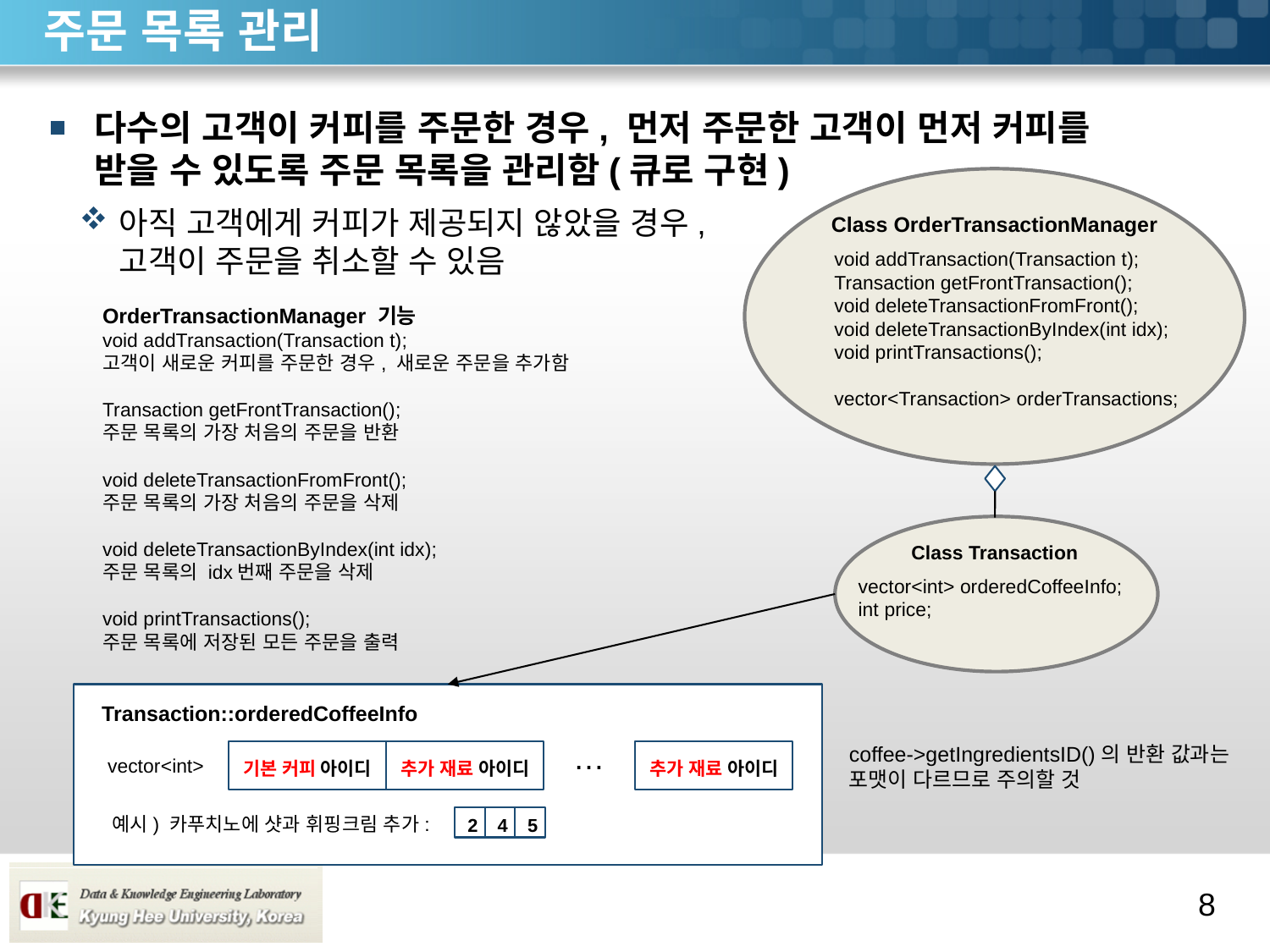

# 주문 목록 관리
다수의 고객이 커피를 주문한 경우, 먼저 주문한 고객이 먼저 커피를
받을 수 있도록 주문 목록을 관리함(큐로 구현)
아직 고객에게 커피가 제공되지 않았을 경우,
고객이 주문을 취소할 수 있음

Class OrderTransactionManager

void addTransaction(Transaction t);
Transaction getFrontTransaction();
void deleteTransactionFromFront();
void deleteTransactionByIndex(int idx);
void printTransactions();

vector<Transaction> orderTransactions;
OrderTransactionManager 기능
void addTransaction(Transaction t);
고객이 새로운 커피를 주문한 경우, 새로운 주문을 추가함

Transaction getFrontTransaction();
주문 목록의 가장 처음의 주문을 반환

void deleteTransactionFromFront();
주문 목록의 가장 처음의 주문을 삭제

void deleteTransactionByIndex(int idx);
주문 목록의 idx번째 주문을 삭제

void printTransactions();
주문 목록에 저장된 모든 주문을 출력

Class Transaction

vector<int> orderedCoffeeInfo;
int price;

Transaction::orderedCoffeeInfo
…
coffee->getIngredientsID()의 반환 값과는
포맷이 다르므로 주의할 것
기본 커피 아이디
추가 재료 아이디
추가 재료 아이디
vector<int>
예시) 카푸치노에 샷과 휘핑크림 추가:

2
4
5